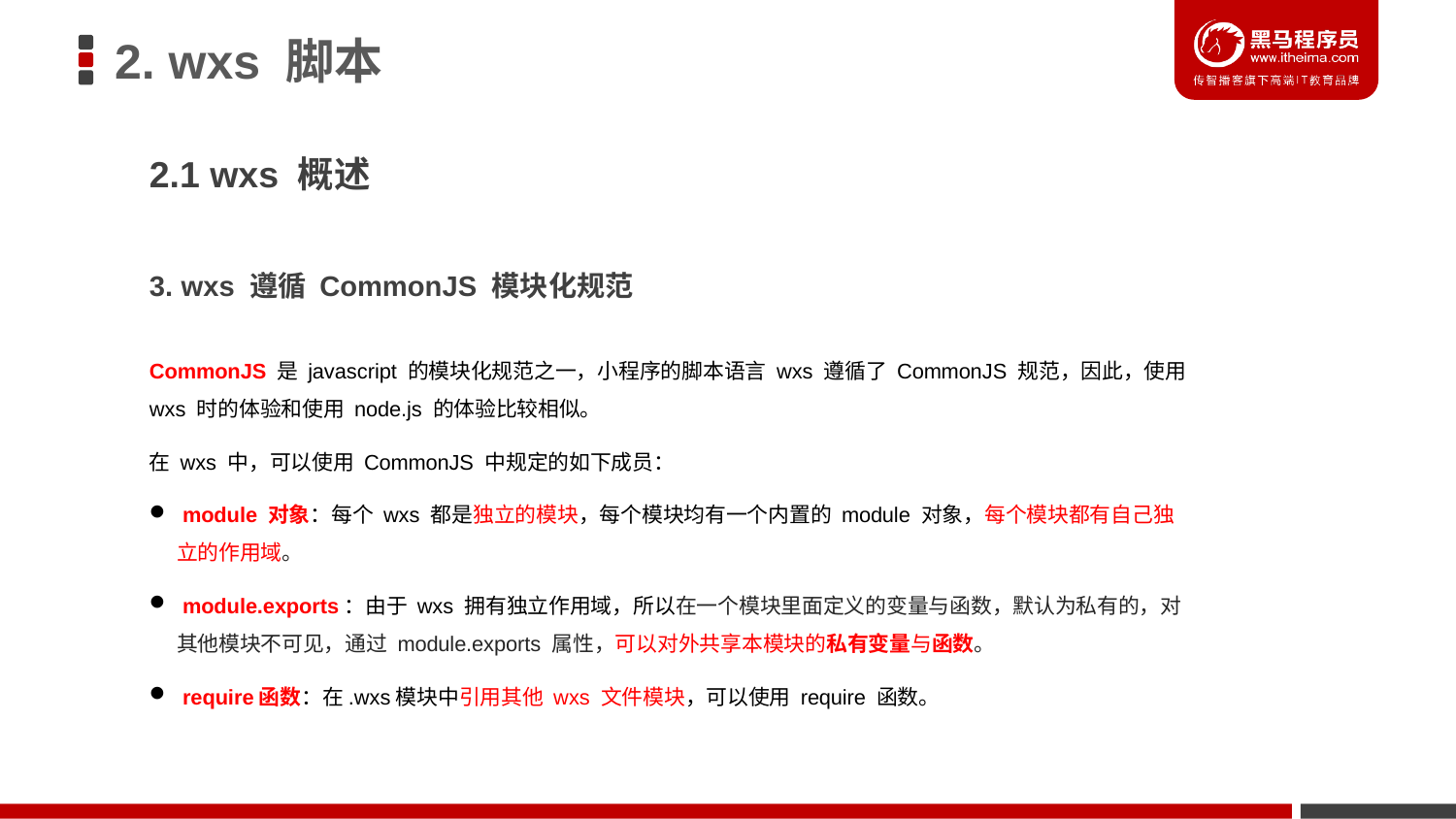

# 2. wxs 脚本
2.1 wxs 概述
3. wxs 遵循 CommonJS 模块化规范
CommonJS 是 javascript 的模块化规范之一，小程序的脚本语言 wxs 遵循了 CommonJS 规范，因此，使用 wxs 时的体验和使用 node.js 的体验比较相似。
在 wxs 中，可以使用 CommonJS 中规定的如下成员：
 module 对象：每个 wxs 都是独立的模块，每个模块均有一个内置的 module 对象，每个模块都有自己独立的作用域。
 module.exports：由于 wxs 拥有独立作用域，所以在一个模块里面定义的变量与函数，默认为私有的，对其他模块不可见，通过 module.exports 属性，可以对外共享本模块的私有变量与函数。
 require函数：在.wxs模块中引用其他 wxs 文件模块，可以使用 require 函数。